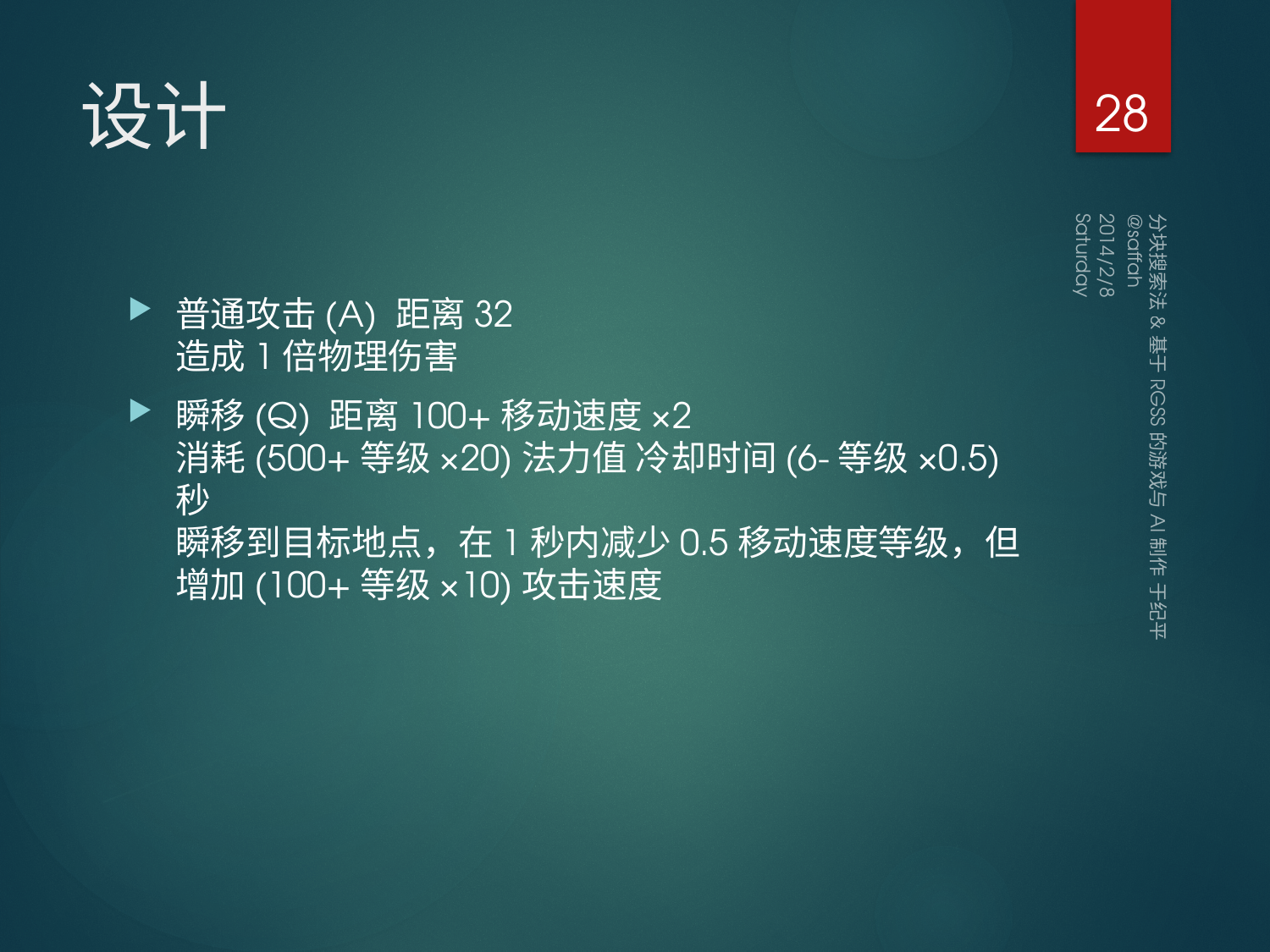

28
# 设计
2014/2/8 Saturday
普通攻击(A) 距离32
造成1倍物理伤害
瞬移(Q) 距离100+移动速度×2
消耗(500+等级×20)法力值 冷却时间(6-等级×0.5)秒
瞬移到目标地点，在1秒内减少0.5移动速度等级，但增加(100+等级×10)攻击速度
分块搜索法&基于RGSS的游戏与AI制作 于纪平 @saffah